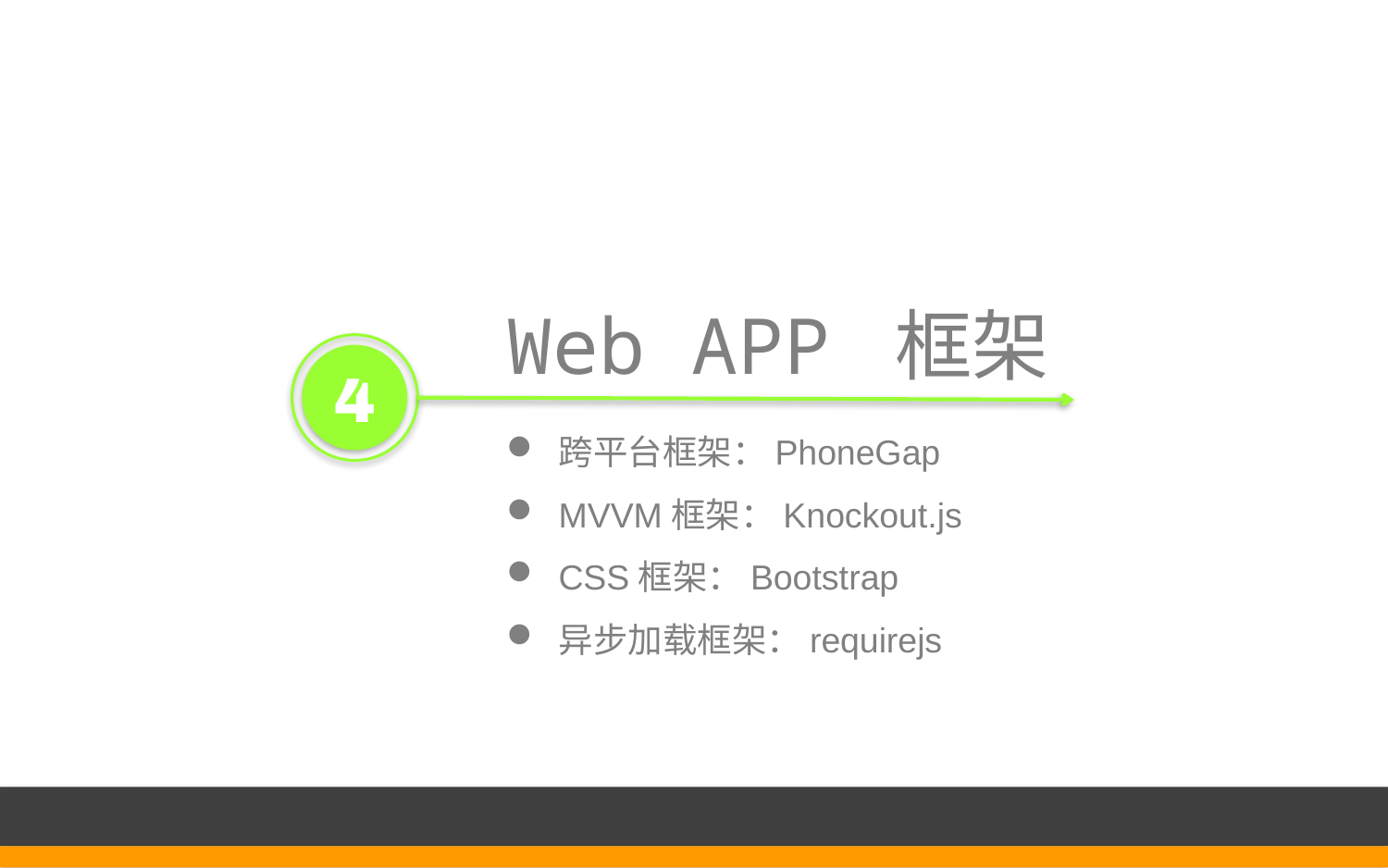

Web APP 框架

4
跨平台框架：PhoneGap
MVVM框架：Knockout.js
CSS框架：Bootstrap
异步加载框架：requirejs